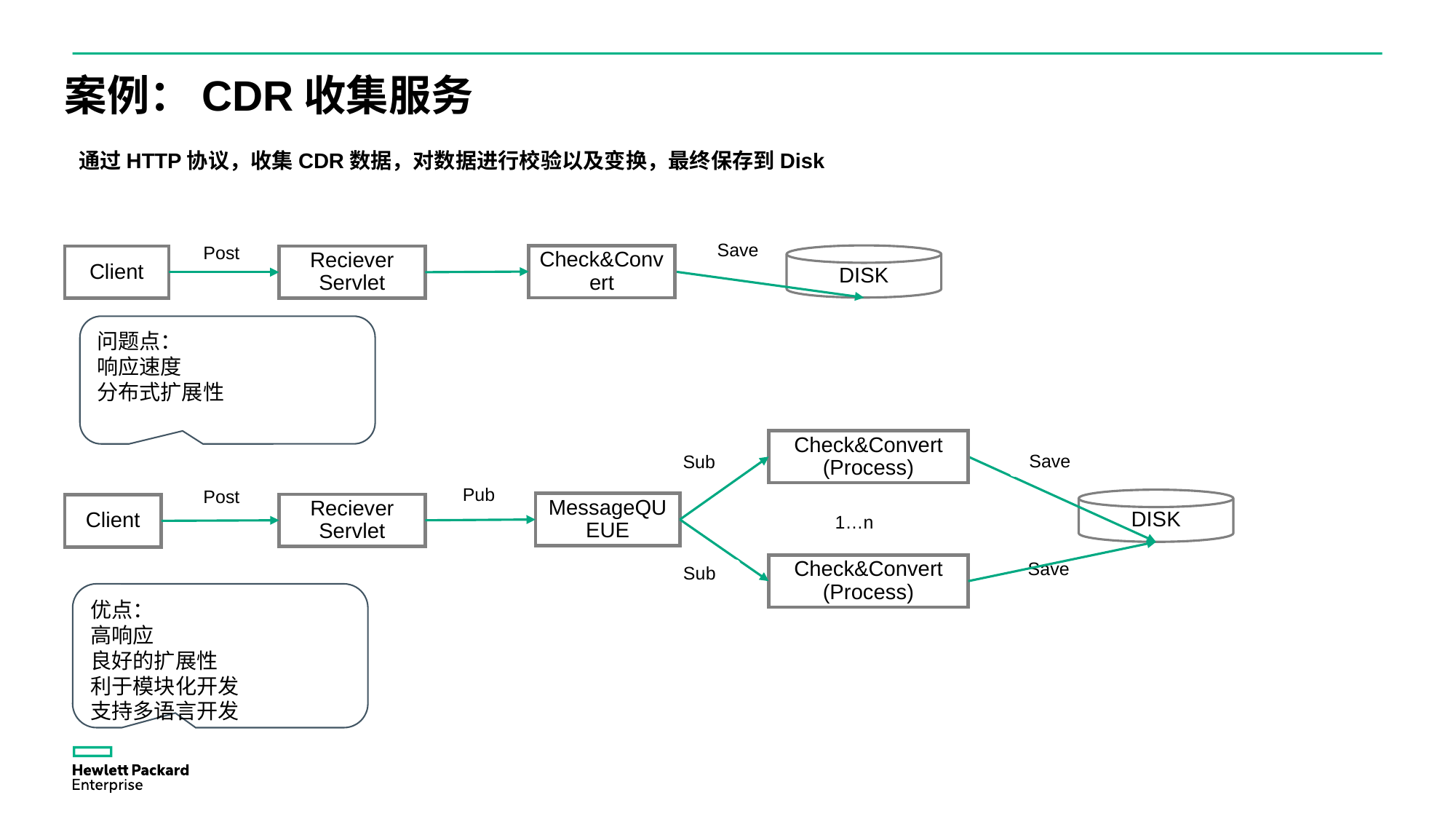

案例：CDR收集服务
通过HTTP协议，收集CDR数据，对数据进行校验以及变换，最终保存到Disk
Save
Post
DISK
Check&Convert
Client
Reciever Servlet
问题点：
响应速度
分布式扩展性
Check&Convert
(Process)
Save
Sub
Pub
Post
DISK
MessageQUEUE
Reciever Servlet
Client
1…n
Save
Check&Convert
(Process)
Sub
优点：
高响应
良好的扩展性
利于模块化开发
支持多语言开发